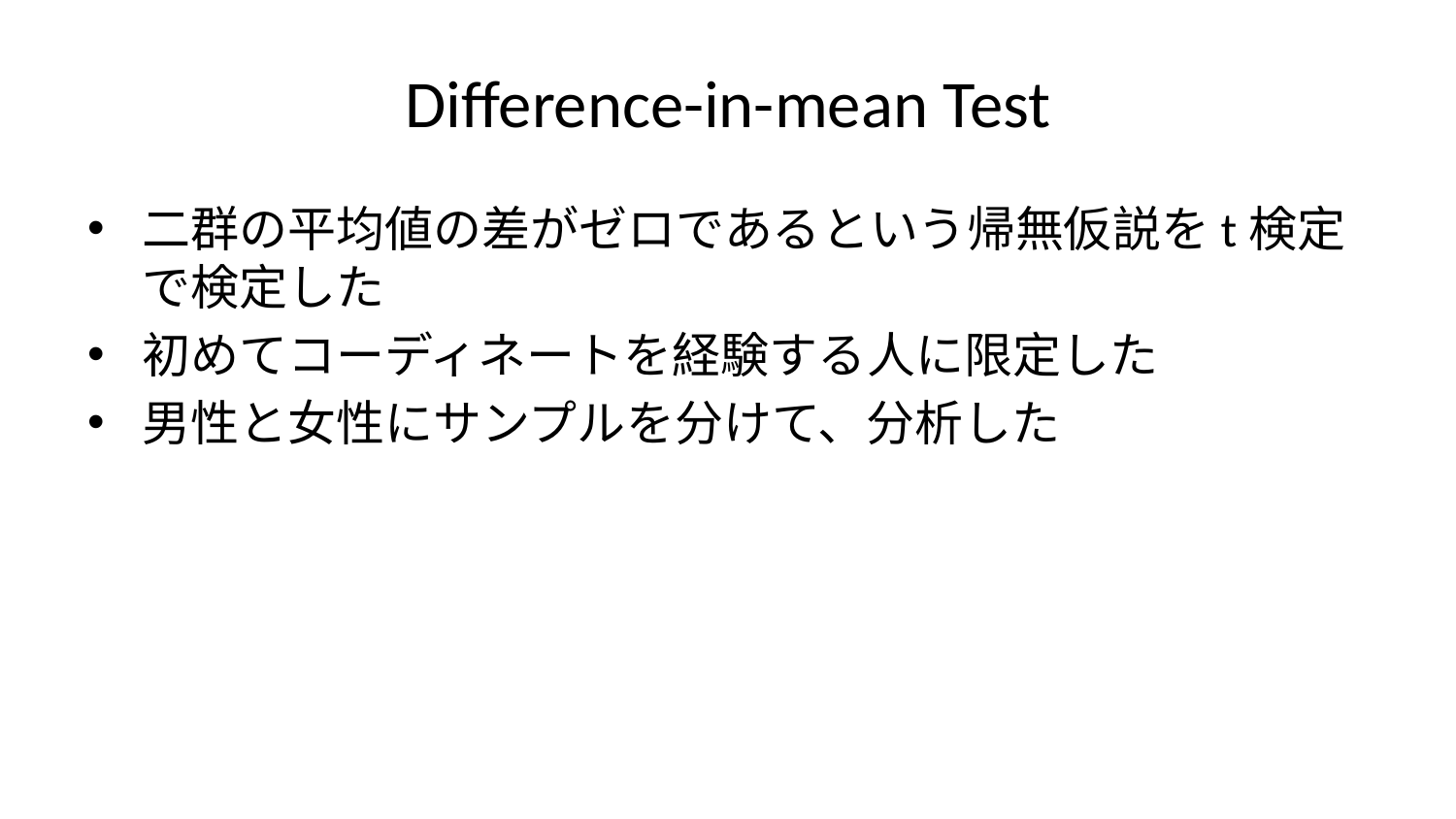

# Difference-in-mean Test
二群の平均値の差がゼロであるという帰無仮説をt検定で検定した
初めてコーディネートを経験する人に限定した
男性と女性にサンプルを分けて、分析した